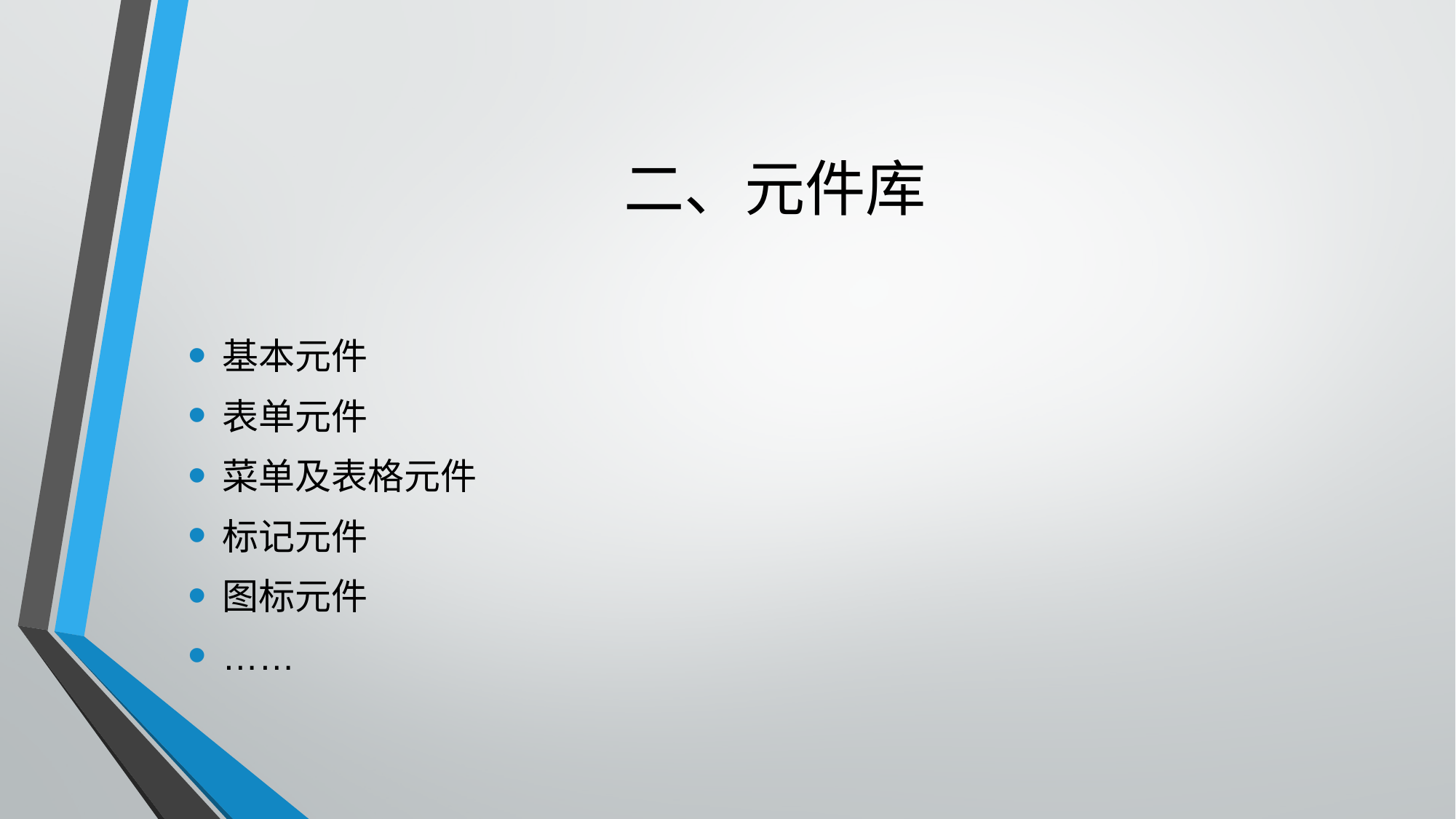

# 二、元件库
基本元件
表单元件
菜单及表格元件
标记元件
图标元件
……